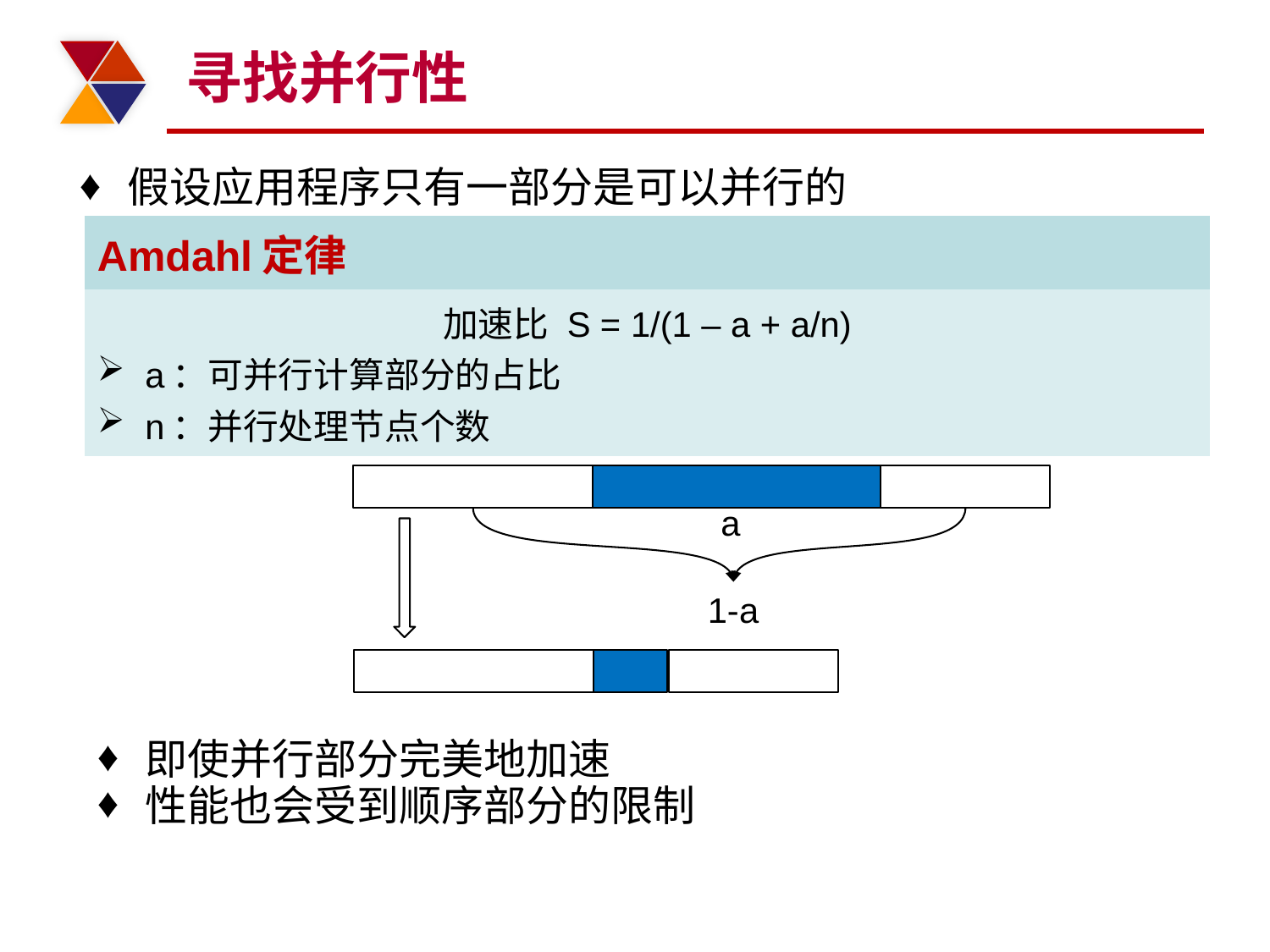

# 寻找并行性
假设应用程序只有一部分是可以并行的
| Amdahl定律 |
| --- |
| 加速比 S = 1/(1 – a + a/n) a：可并行计算部分的占比 n：并行处理节点个数 |

a

1-a

即使并行部分完美地加速
性能也会受到顺序部分的限制